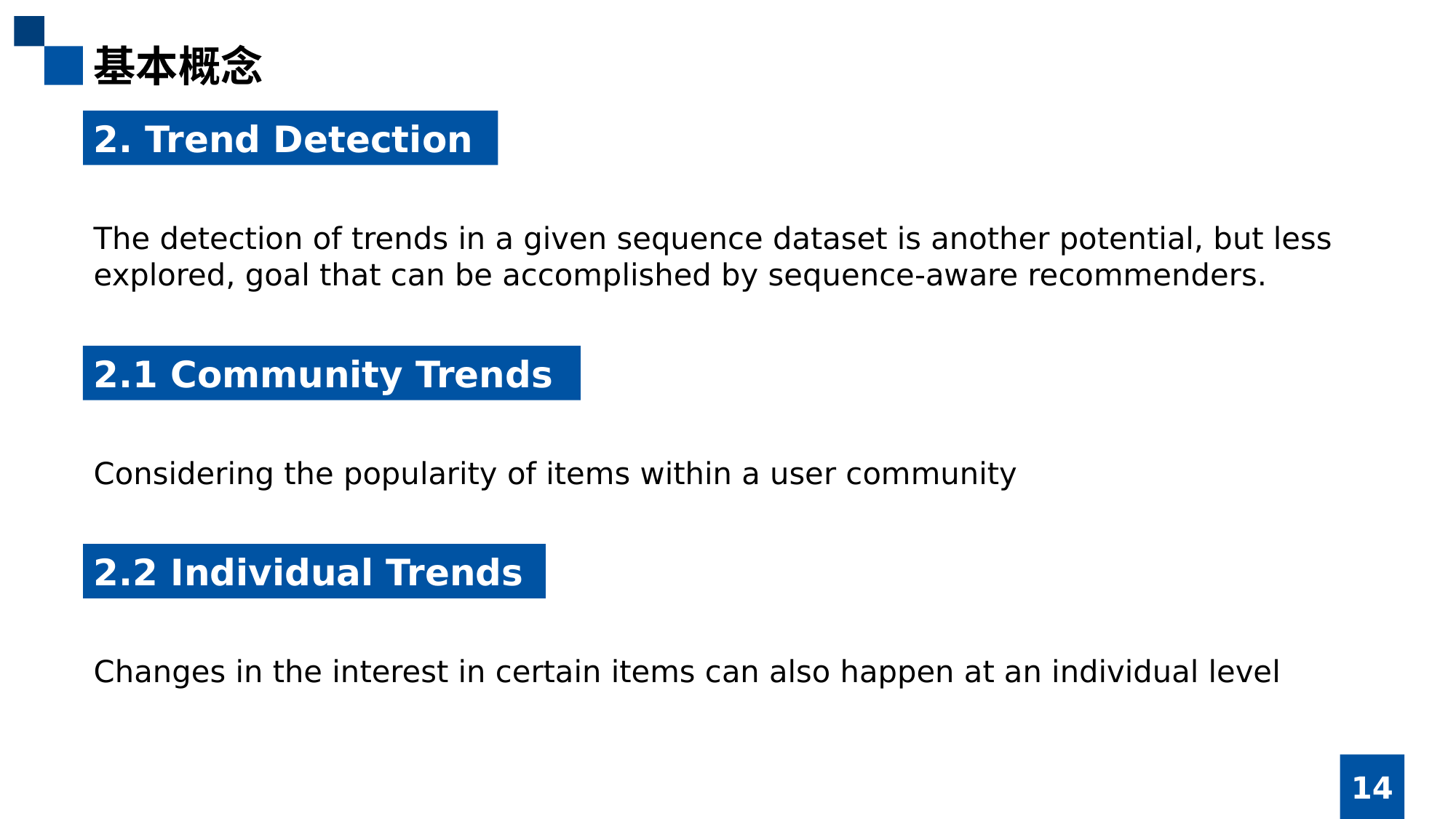

基本概念
2. Trend Detection
The detection of trends in a given sequence dataset is another potential, but less explored, goal that can be accomplished by sequence-aware recommenders.
2.1 Community Trends
Considering the popularity of items within a user community
2.2 Individual Trends
Changes in the interest in certain items can also happen at an individual level
14